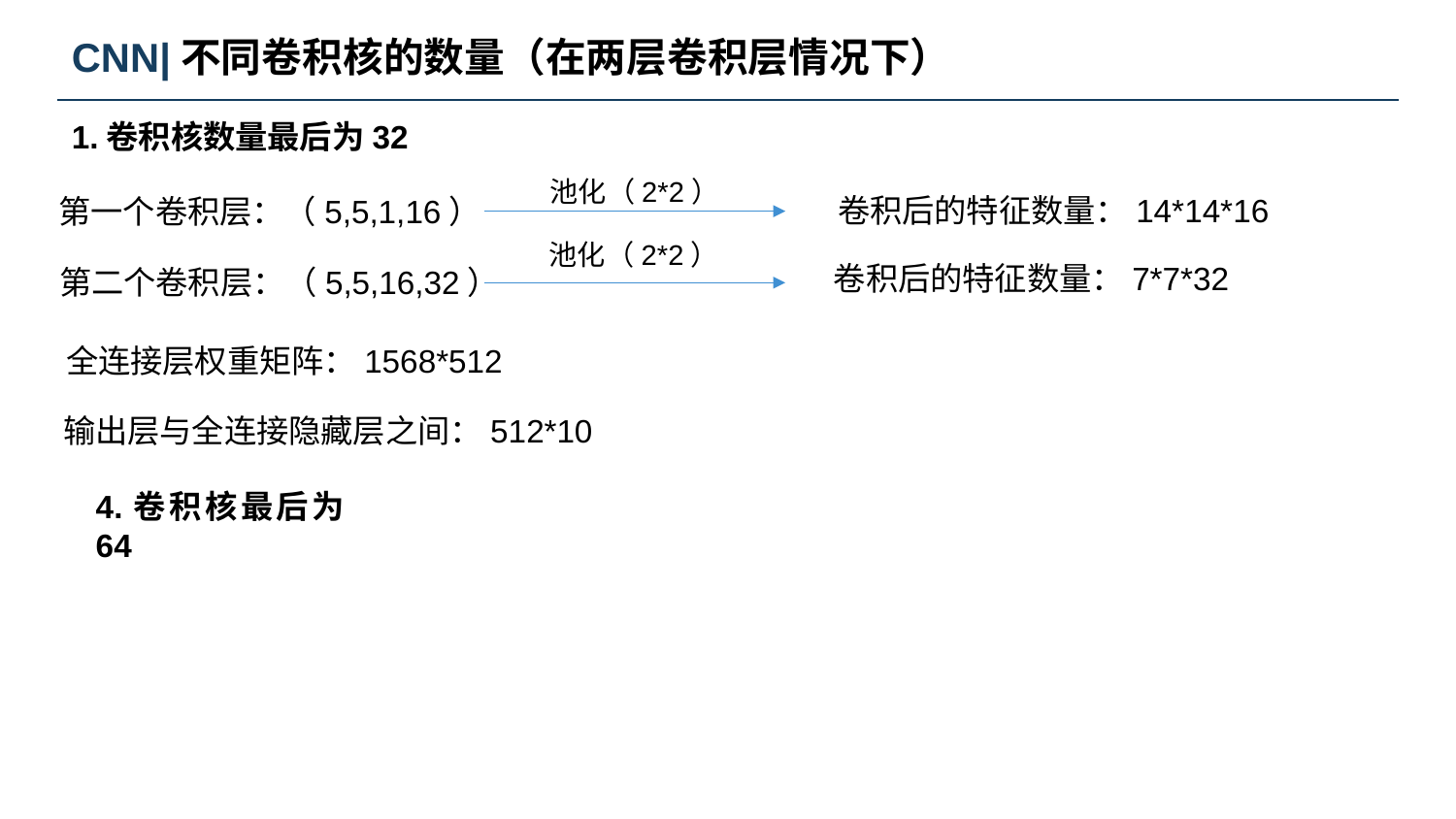

CNN|不同卷积核的数量（在两层卷积层情况下）
1.卷积核数量最后为32
池化（2*2）
卷积后的特征数量：14*14*16
第一个卷积层：（5,5,1,16）
池化（2*2）
卷积后的特征数量：7*7*32
第二个卷积层：（5,5,16,32）
全连接层权重矩阵：1568*512
输出层与全连接隐藏层之间：512*10
4.卷积核最后为64